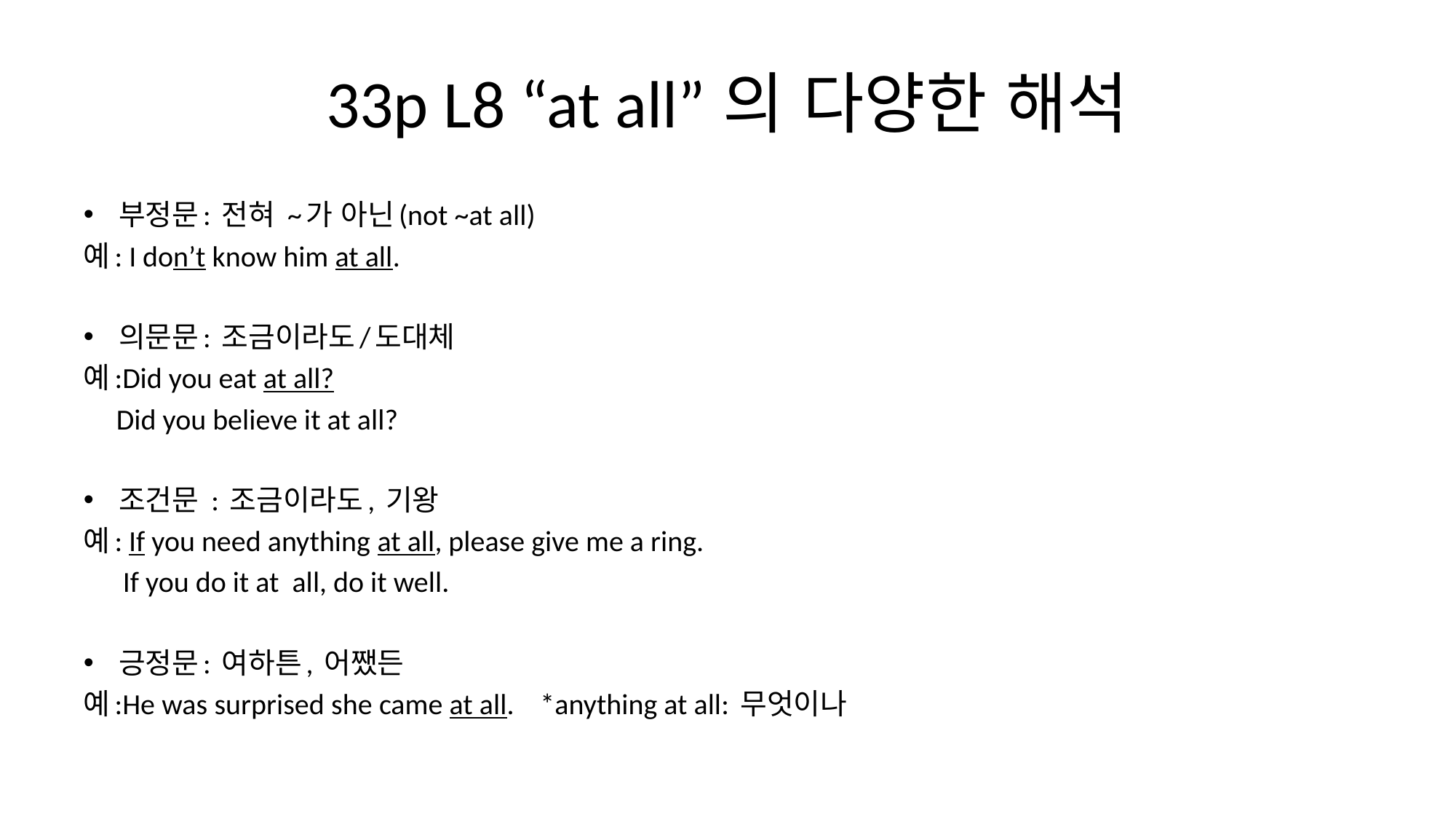

# 33p L8 “at all”의 다양한 해석
부정문: 전혀 ~가 아닌(not ~at all)
예: I don’t know him at all.

의문문: 조금이라도/도대체
예:Did you eat at all?
     Did you believe it at all?

조건문 : 조금이라도, 기왕
예: If you need anything at all, please give me a ring.
      If you do it at  all, do it well.

긍정문: 여하튼, 어쨌든
예:He was surprised she came at all.    *anything at all: 무엇이나